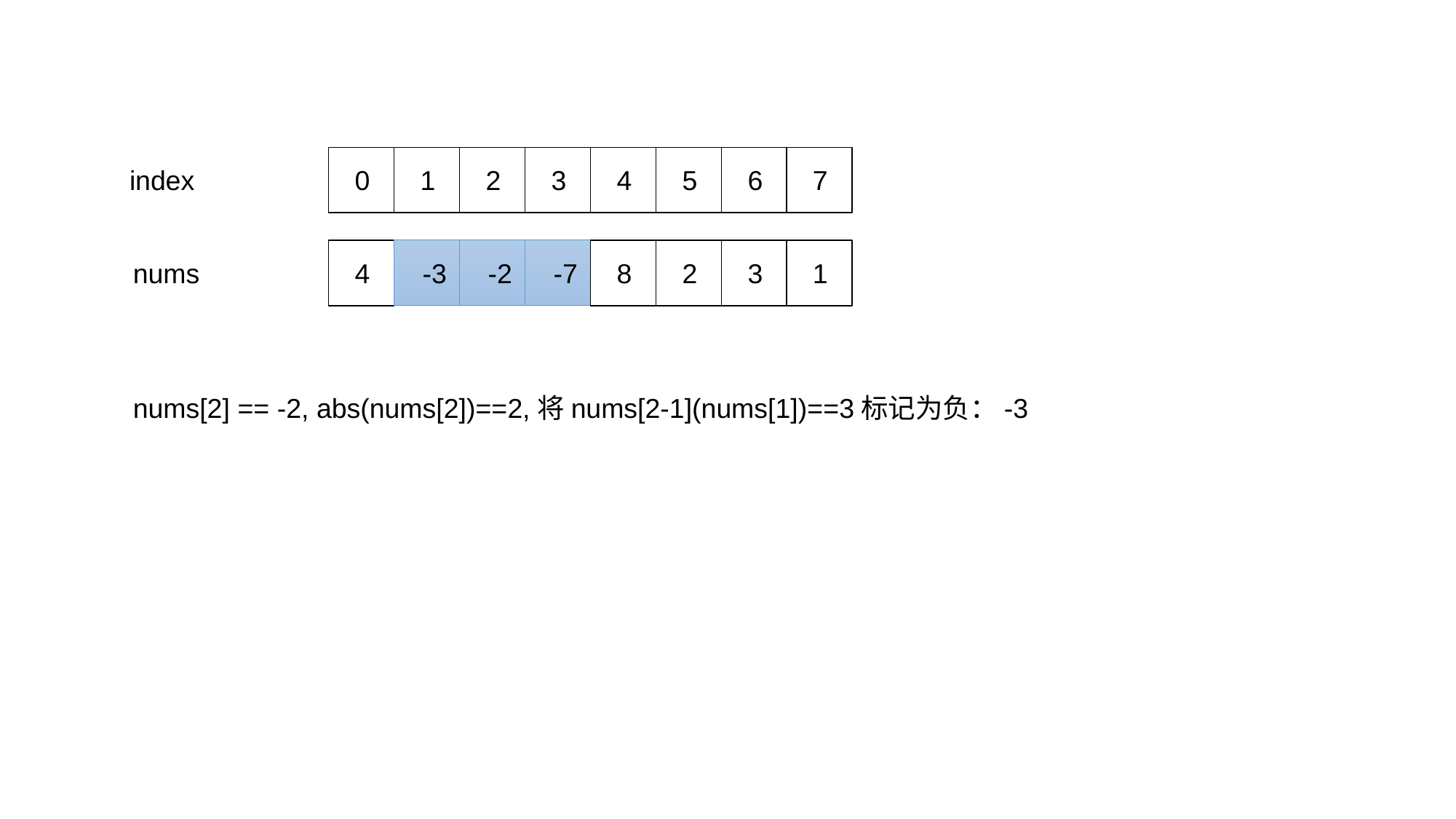

index
0
1
2
3
4
5
6
7

nums
4
-3
-2
-7
8
2
3
1
nums[2] == -2, abs(nums[2])==2,将nums[2-1](nums[1])==3标记为负：-3